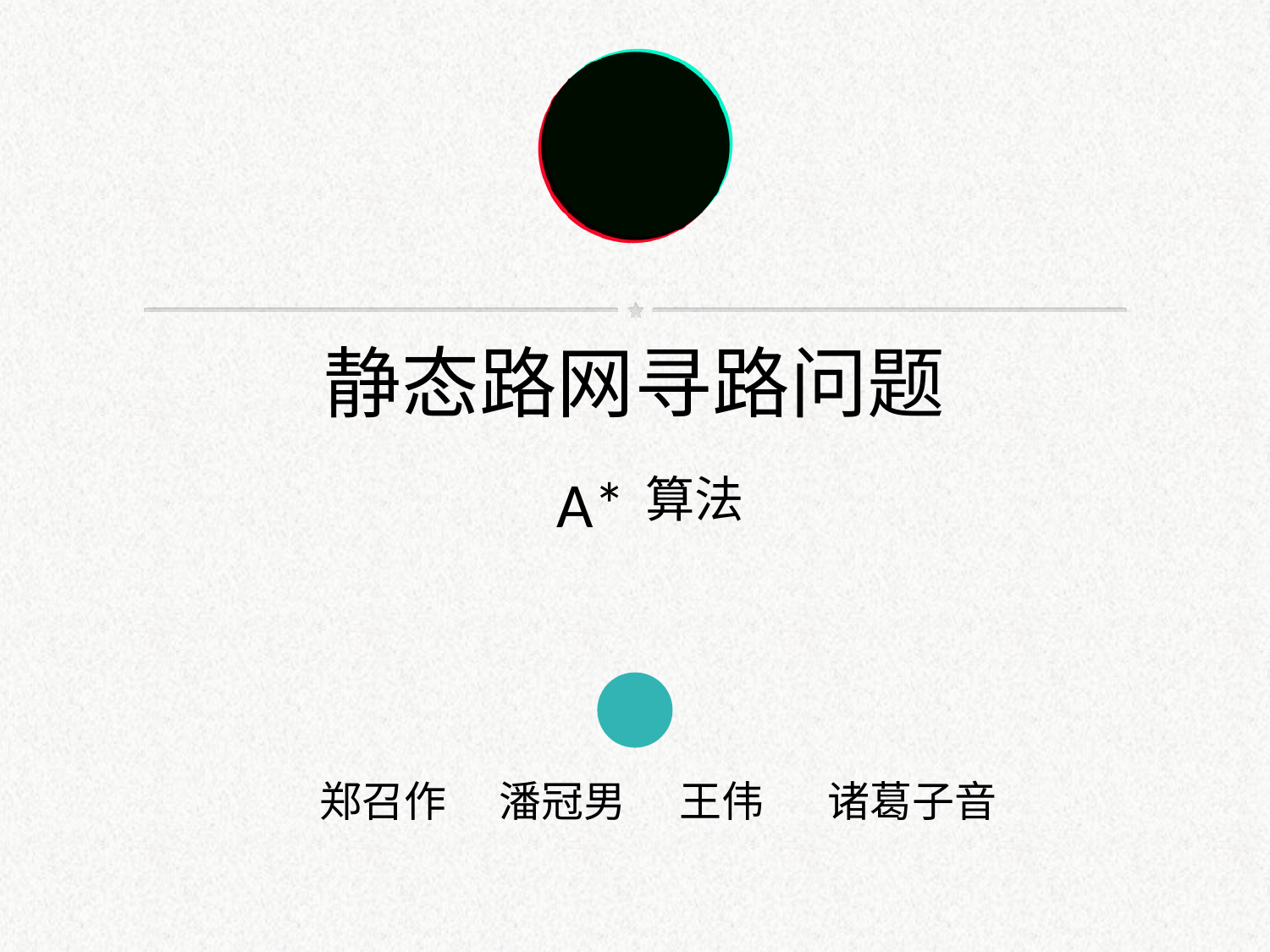

# 静态路网寻路问题
A*
算法
郑召作
潘冠男
王伟
诸葛子音